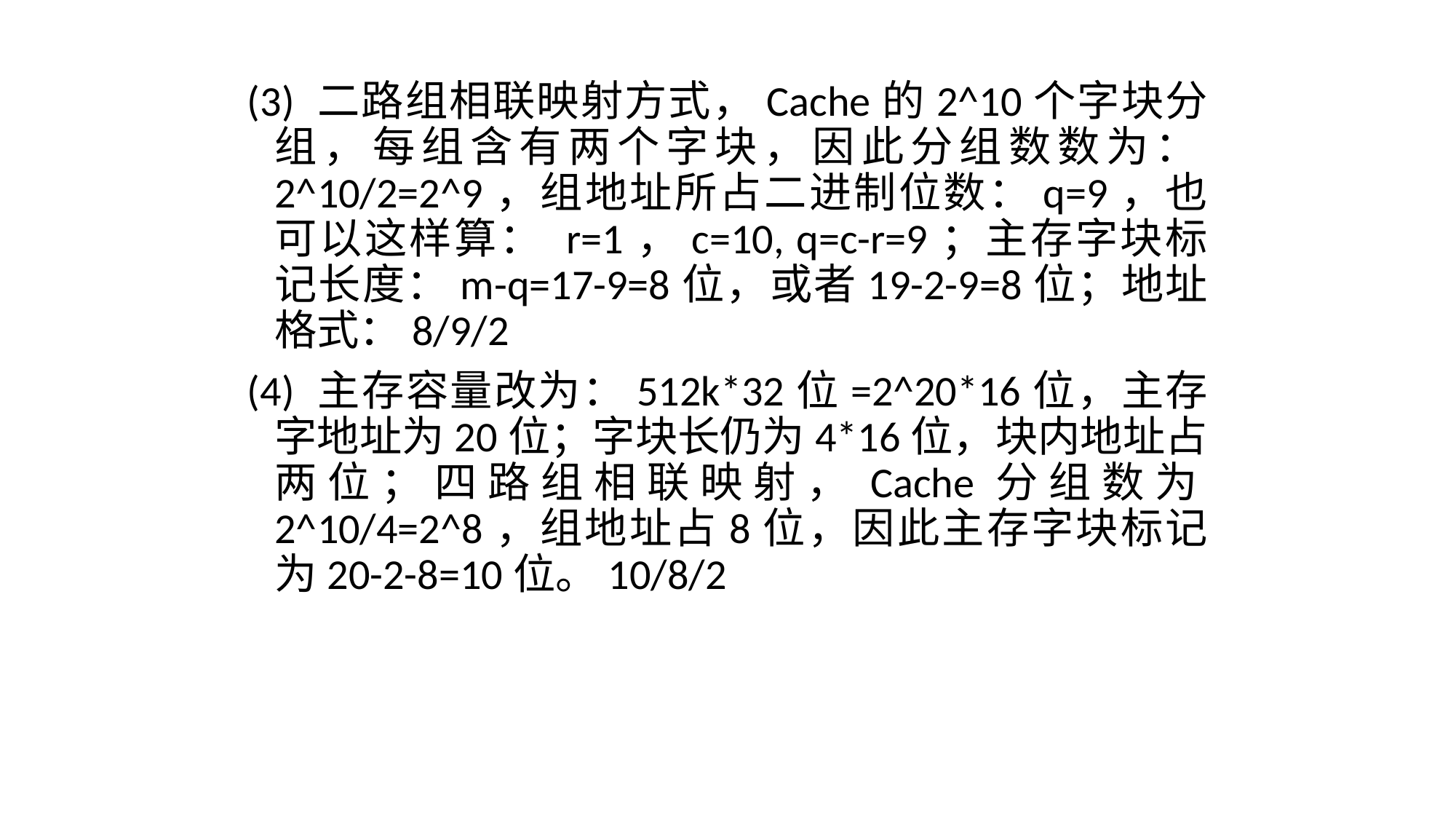

(3) 二路组相联映射方式，Cache的2^10个字块分组，每组含有两个字块，因此分组数数为：2^10/2=2^9，组地址所占二进制位数：q=9，也可以这样算： r=1，c=10, q=c-r=9；主存字块标记长度：m-q=17-9=8位，或者19-2-9=8位；地址格式：8/9/2
(4) 主存容量改为：512k*32位=2^20*16位，主存字地址为20位；字块长仍为4*16位，块内地址占两位；四路组相联映射，Cache分组数为2^10/4=2^8，组地址占8位，因此主存字块标记为20-2-8=10位。10/8/2